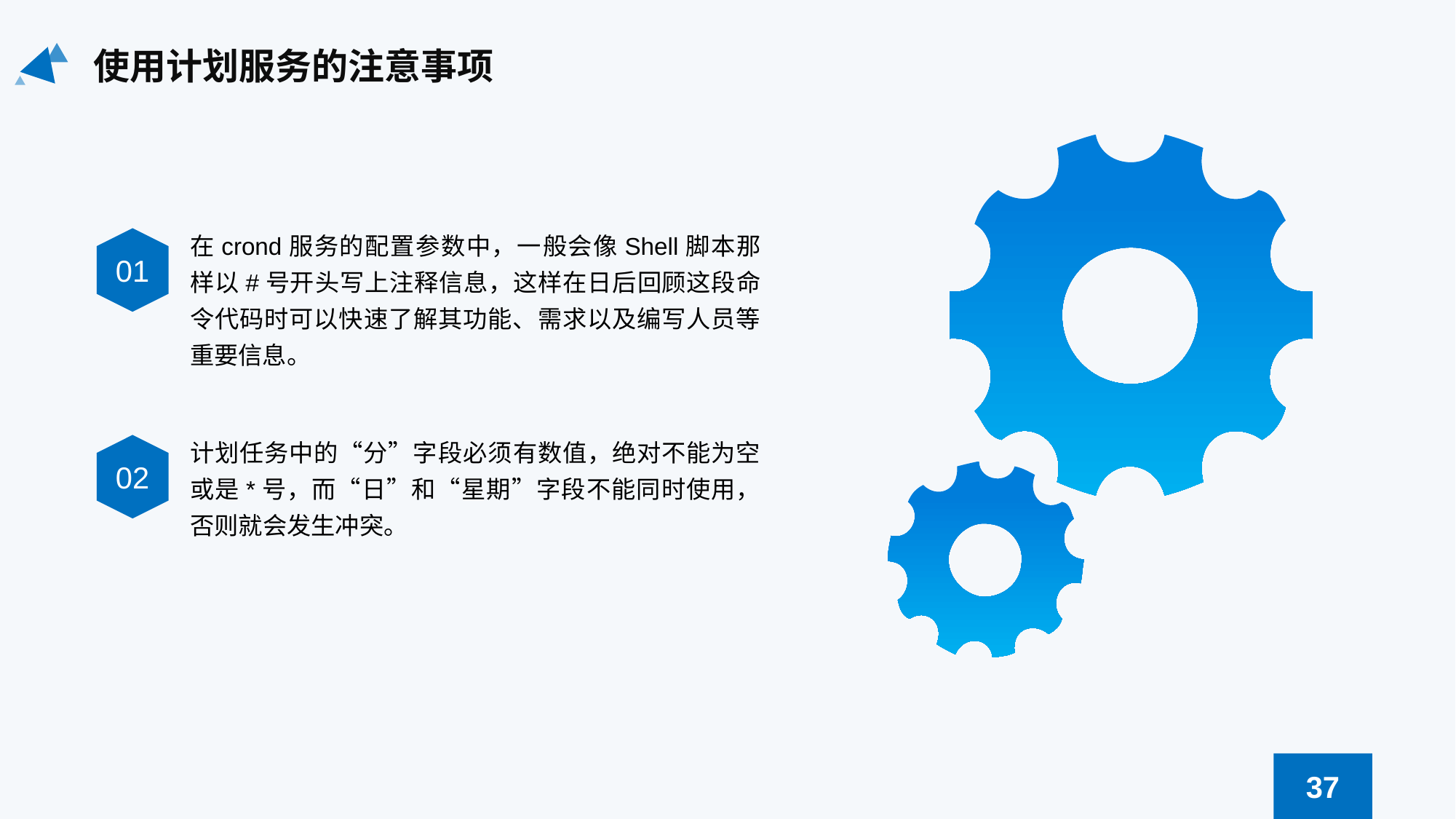

使用计划服务的注意事项

在crond服务的配置参数中，一般会像Shell脚本那样以#号开头写上注释信息，这样在日后回顾这段命令代码时可以快速了解其功能、需求以及编写人员等重要信息。

01
计划任务中的“分”字段必须有数值，绝对不能为空或是*号，而“日”和“星期”字段不能同时使用，否则就会发生冲突。

02

37